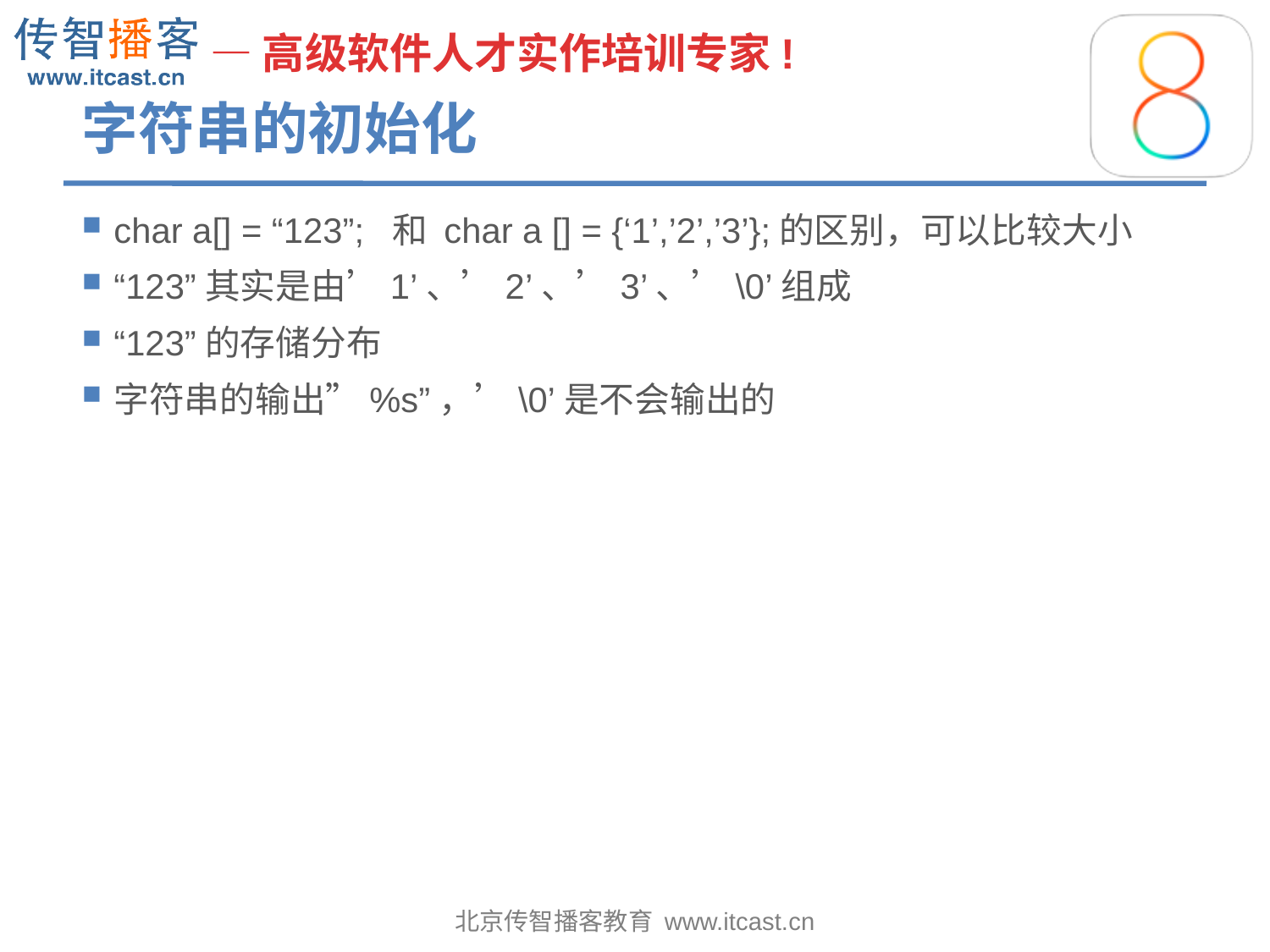

# 字符串的初始化
char a[] = “123”;  和 char a [] = {‘1’,’2’,’3’};的区别，可以比较大小
“123”其实是由’1’、’2’、’3’、’\0’组成
“123”的存储分布
字符串的输出”%s”，’\0’是不会输出的